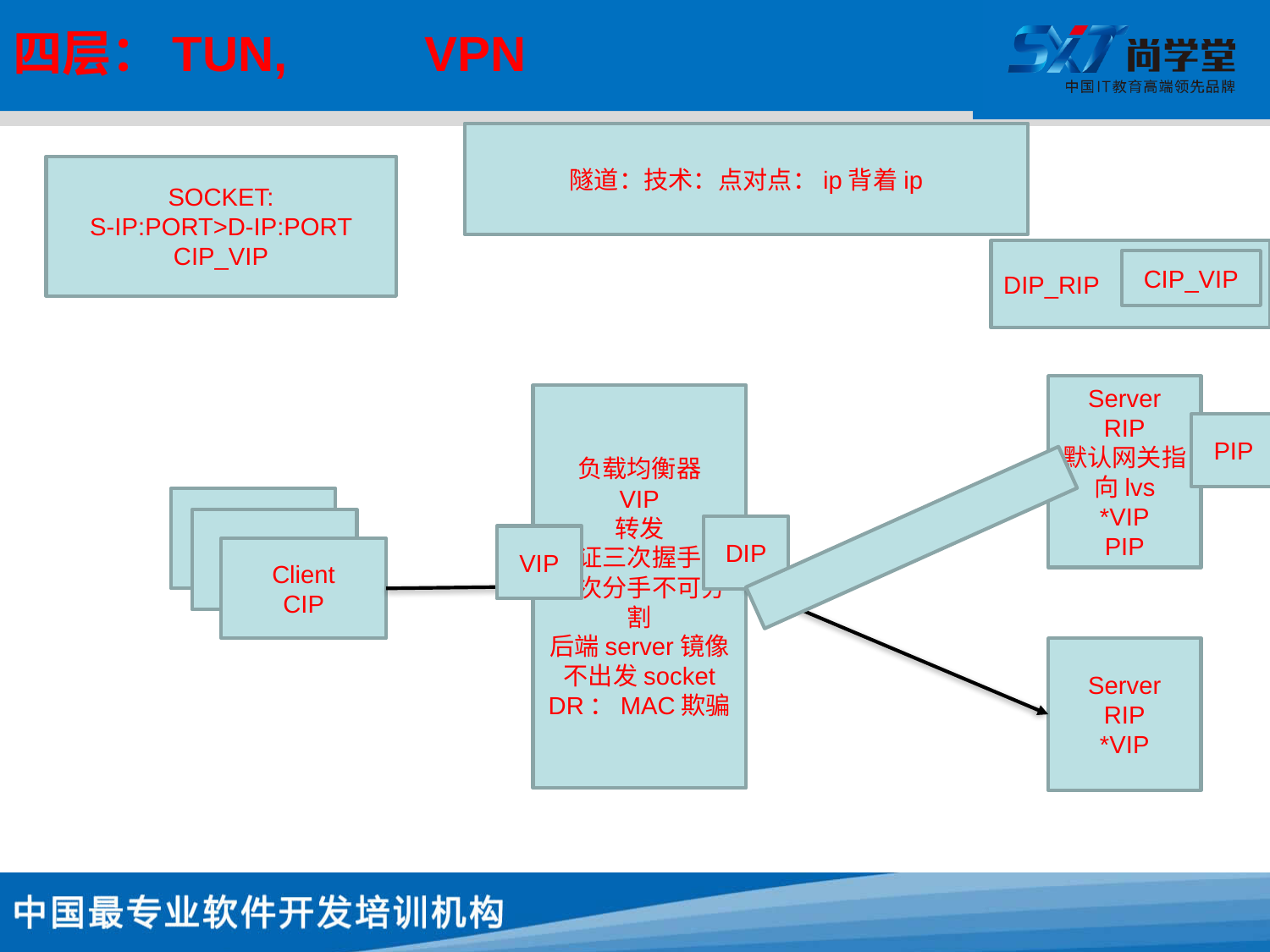

# 四层：TUN,          VPN
隧道：技术：点对点：ip背着ip
SOCKET:
S-IP:PORT>D-IP:PORT
CIP_VIP
DIP_RIP
CIP_VIP
Server
RIP
默认网关指向lvs
*VIP
PIP
负载均衡器
VIP
转发
保证三次握手到四次分手不可分割
后端server镜像
不出发socket
DR：MAC欺骗
PIP
Client
Client

DIP
VIP
Client
CIP
Server
RIP
*VIP